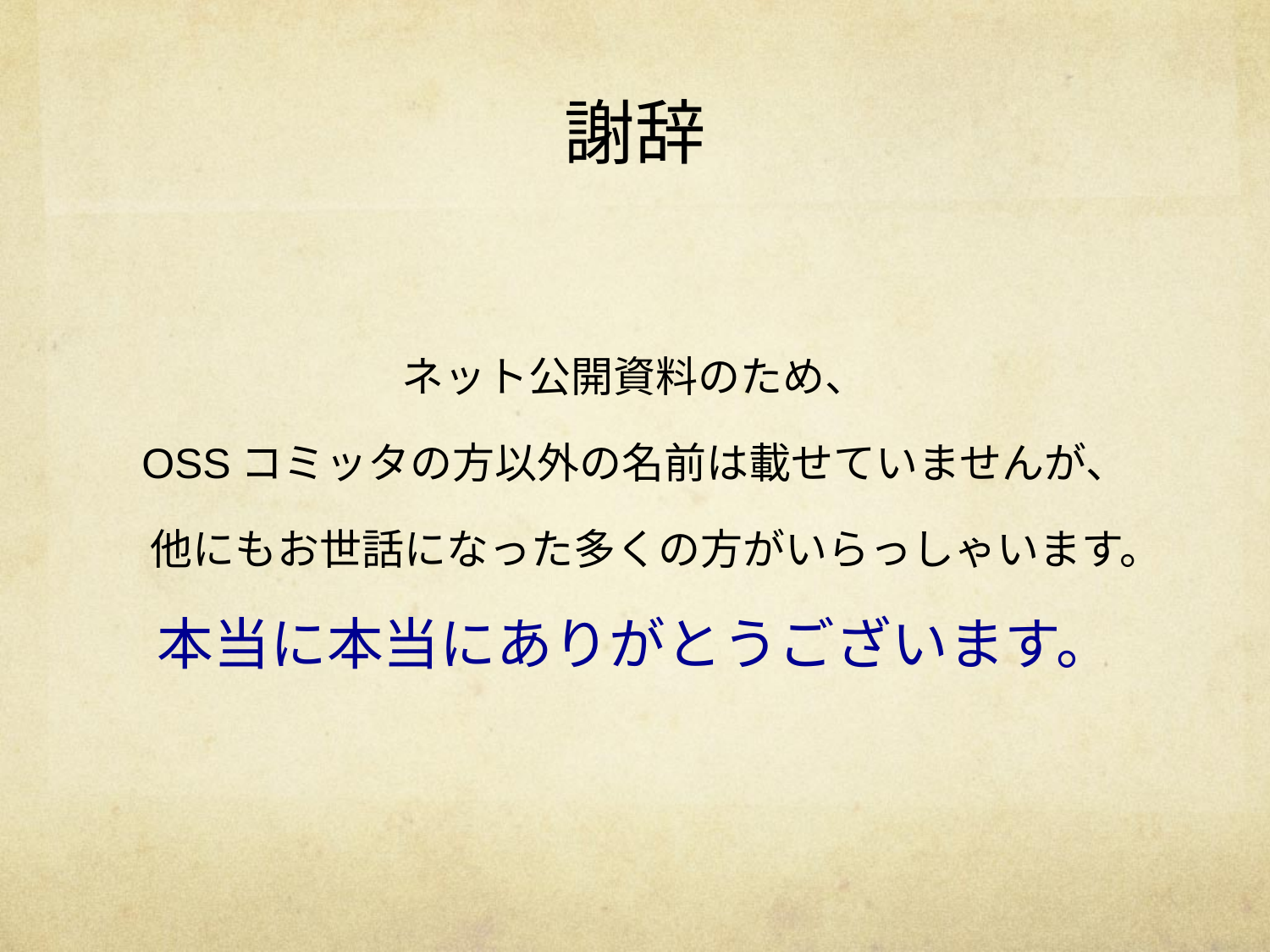

# 謝辞

ネット公開資料のため、
OSSコミッタの方以外の名前は載せていませんが、
他にもお世話になった多くの方がいらっしゃいます。
本当に本当にありがとうございます。